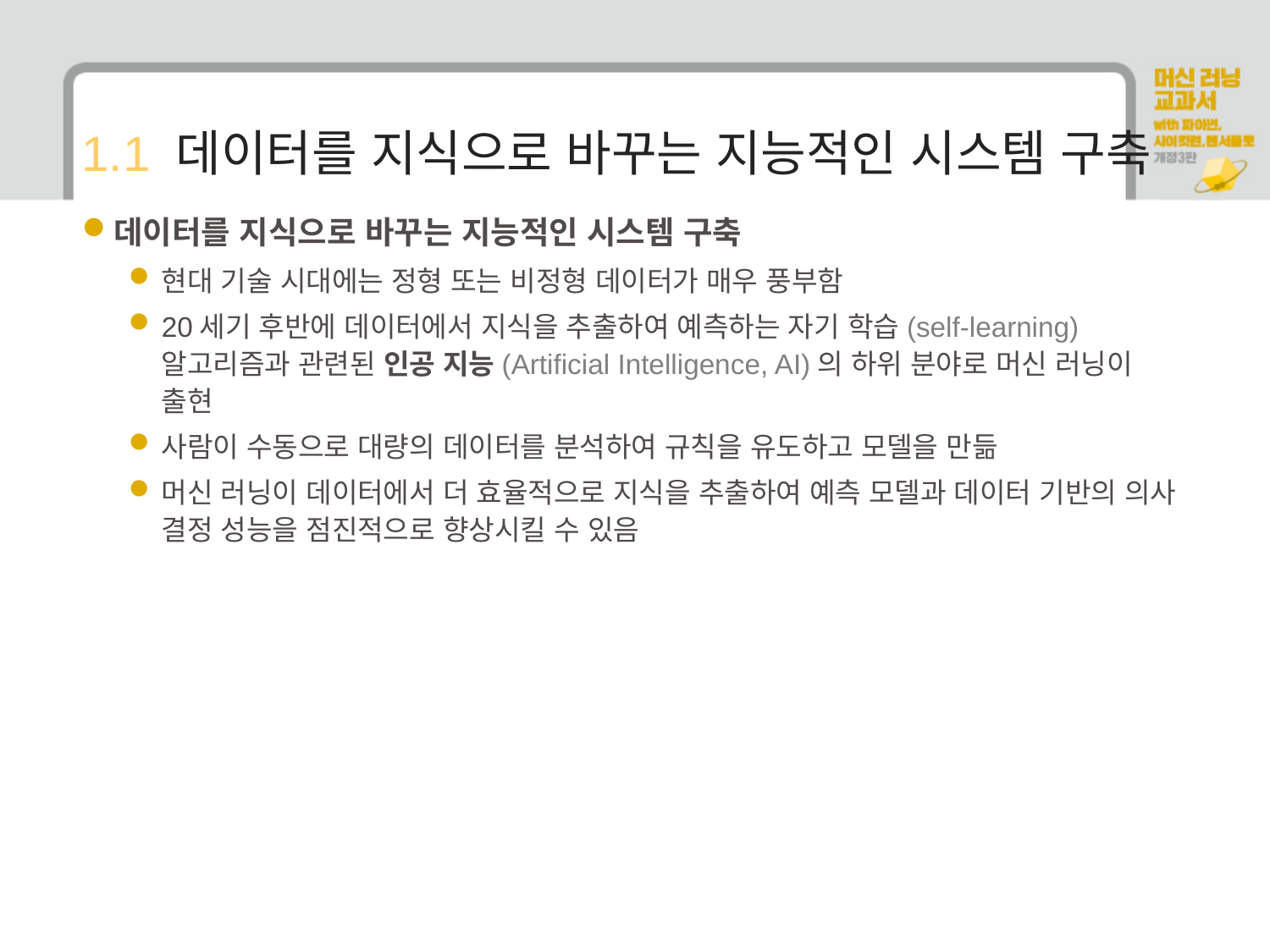

# 1.1 데이터를 지식으로 바꾸는 지능적인 시스템 구축
데이터를 지식으로 바꾸는 지능적인 시스템 구축
현대 기술 시대에는 정형 또는 비정형 데이터가 매우 풍부함
20세기 후반에 데이터에서 지식을 추출하여 예측하는 자기 학습(self-learning) 알고리즘과 관련된 인공 지능(Artificial Intelligence, AI)의 하위 분야로 머신 러닝이 출현
사람이 수동으로 대량의 데이터를 분석하여 규칙을 유도하고 모델을 만듦
머신 러닝이 데이터에서 더 효율적으로 지식을 추출하여 예측 모델과 데이터 기반의 의사 결정 성능을 점진적으로 향상시킬 수 있음